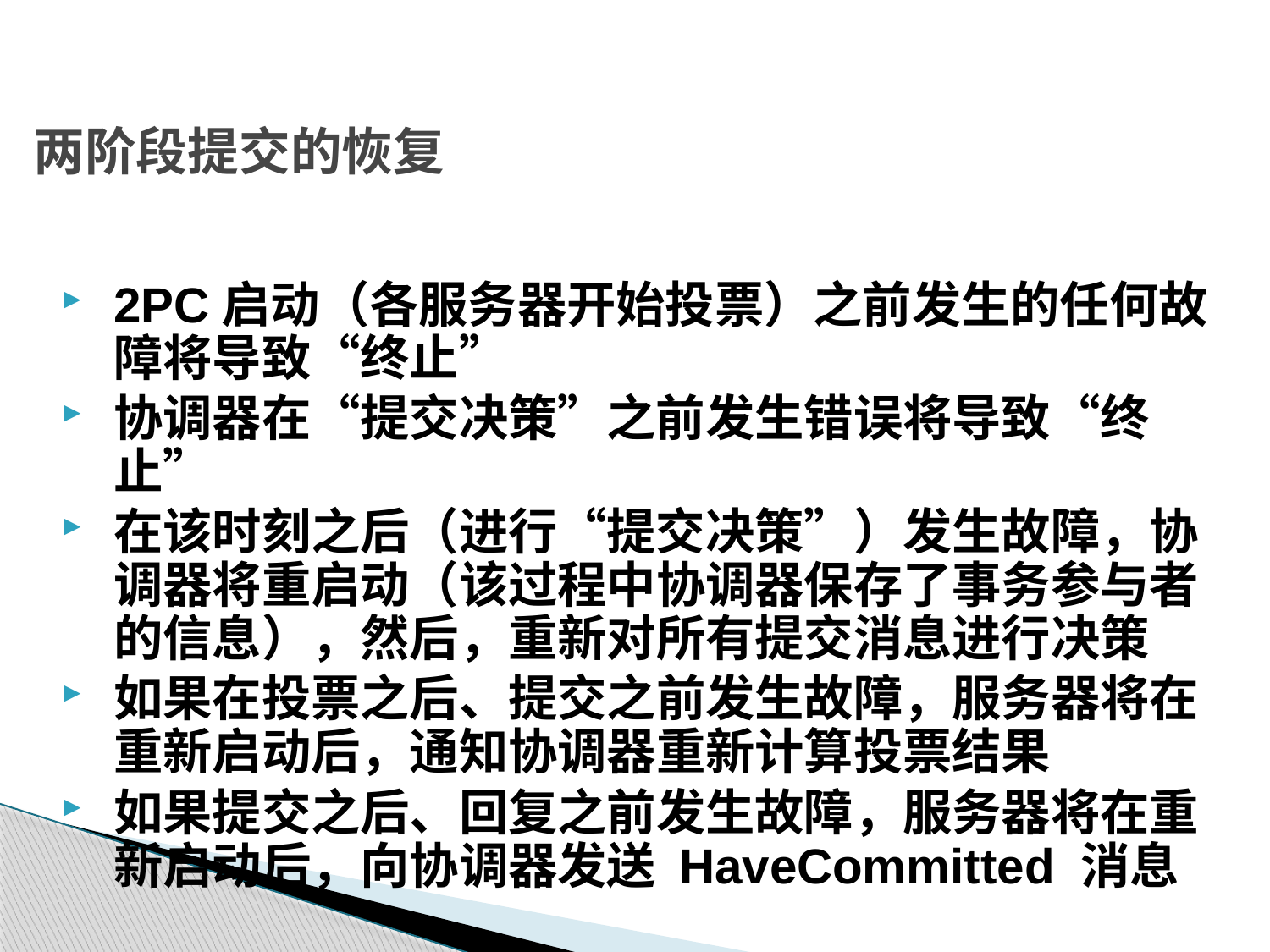

# 两阶段提交的恢复
2PC启动（各服务器开始投票）之前发生的任何故障将导致“终止”
协调器在“提交决策”之前发生错误将导致“终止”
在该时刻之后（进行“提交决策”）发生故障，协调器将重启动（该过程中协调器保存了事务参与者的信息），然后，重新对所有提交消息进行决策
如果在投票之后、提交之前发生故障，服务器将在重新启动后，通知协调器重新计算投票结果
如果提交之后、回复之前发生故障，服务器将在重新启动后，向协调器发送 HaveCommitted 消息